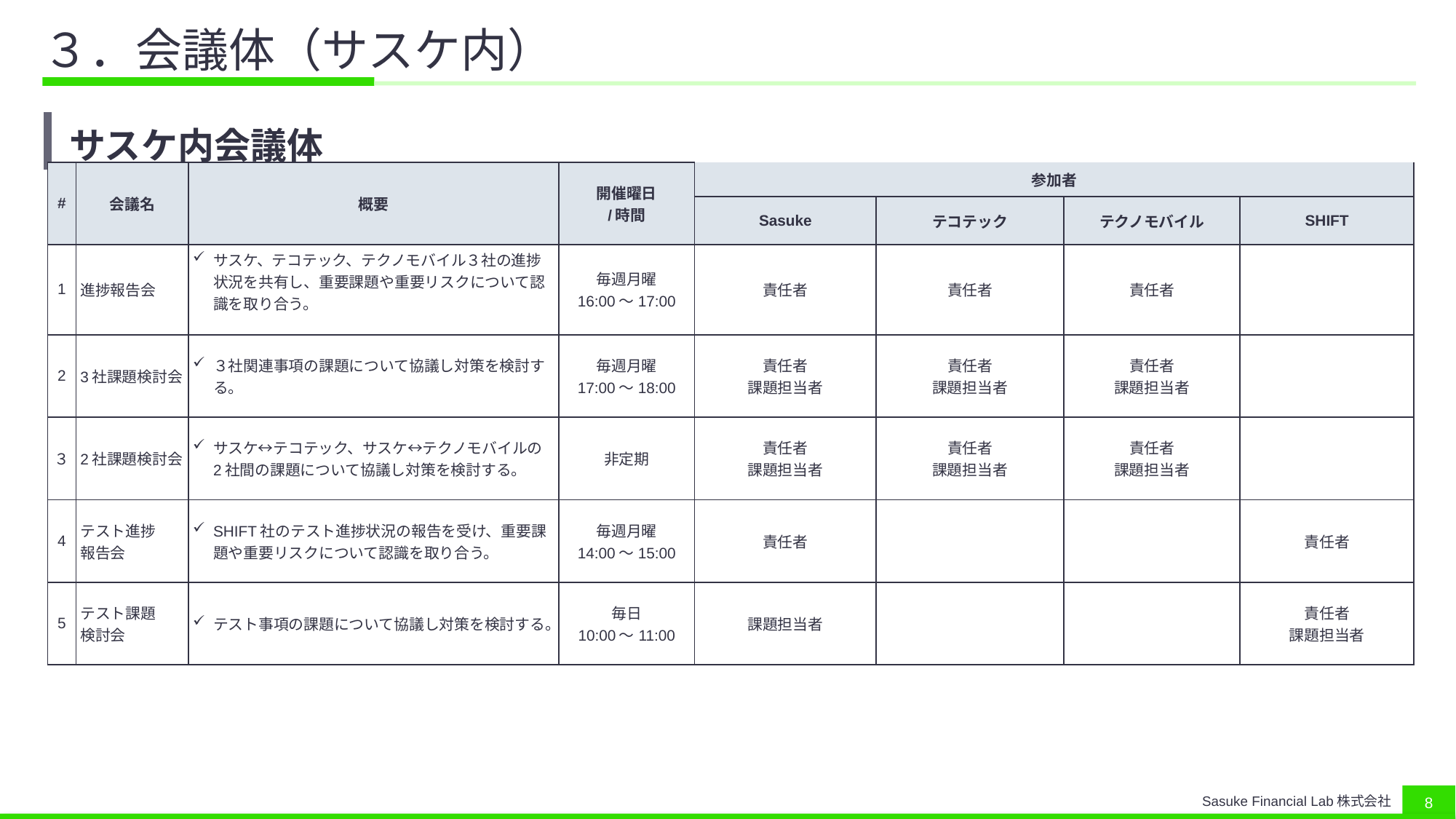

# ３．会議体（サスケ内）
| サスケ内会議体 |
| --- |
|  |
| # | 会議名 | 概要 | 開催曜日 /時間 | 参加者 |  |  |  |
| --- | --- | --- | --- | --- | --- | --- | --- |
|  |  |  |  | Sasuke | テコテック | テクノモバイル | SHIFT |
| 1 | 進捗報告会 | サスケ、テコテック、テクノモバイル３社の進捗状況を共有し、重要課題や重要リスクについて認識を取り合う。 | 毎週月曜 16:00～17:00 | 責任者 | 責任者 | 責任者 |  |
| 2 | 3社課題検討会 | ３社関連事項の課題について協議し対策を検討する。 | 毎週月曜 17:00～18:00 | 責任者 課題担当者 | 責任者 課題担当者 | 責任者 課題担当者 |  |
| ３ | 2社課題検討会 | サスケ↔テコテック、サスケ↔テクノモバイルの2社間の課題について協議し対策を検討する。 | 非定期 | 責任者 課題担当者 | 責任者 課題担当者 | 責任者 課題担当者 |  |
| 4 | テスト進捗 報告会 | SHIFT社のテスト進捗状況の報告を受け、重要課題や重要リスクについて認識を取り合う。 | 毎週月曜 14:00～15:00 | 責任者 |  |  | 責任者 |
| 5 | テスト課題 検討会 | テスト事項の課題について協議し対策を検討する。 | 毎日 10:00～11:00 | 課題担当者 |  |  | 責任者 課題担当者 |
8
Sasuke Financial Lab株式会社